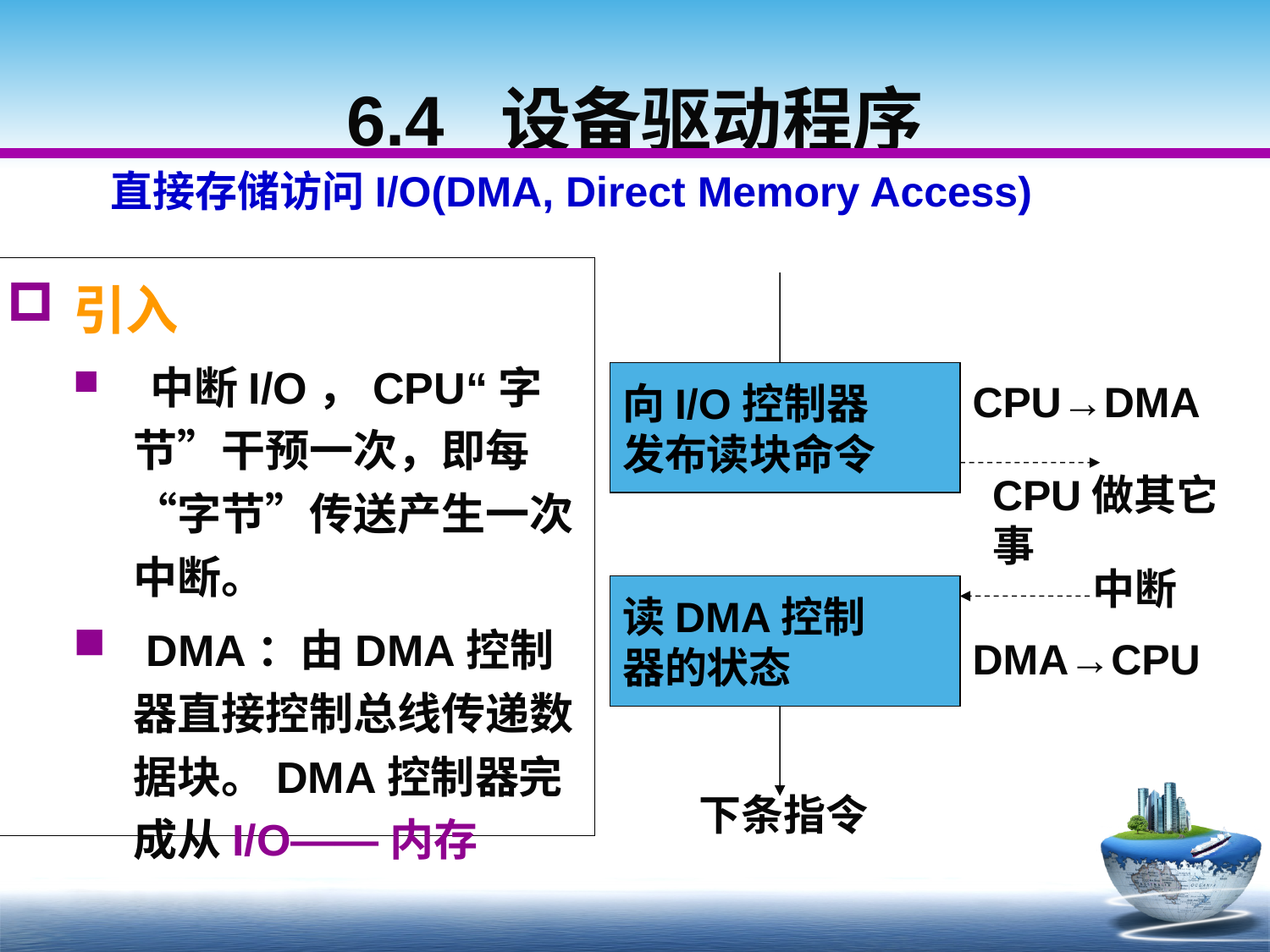

# 6.4  设备驱动程序

直接存储访问I/O(DMA, Direct Memory Access)
引入
 中断I/O，CPU“字节”干预一次，即每“字节”传送产生一次中断。
 DMA：由DMA控制器直接控制总线传递数据块。DMA控制器完成从I/O——内存

向I/O控制器
发布读块命令
CPU→DMA

CPU做其它事
中断
读DMA控制
器的状态

DMA→CPU

下条指令